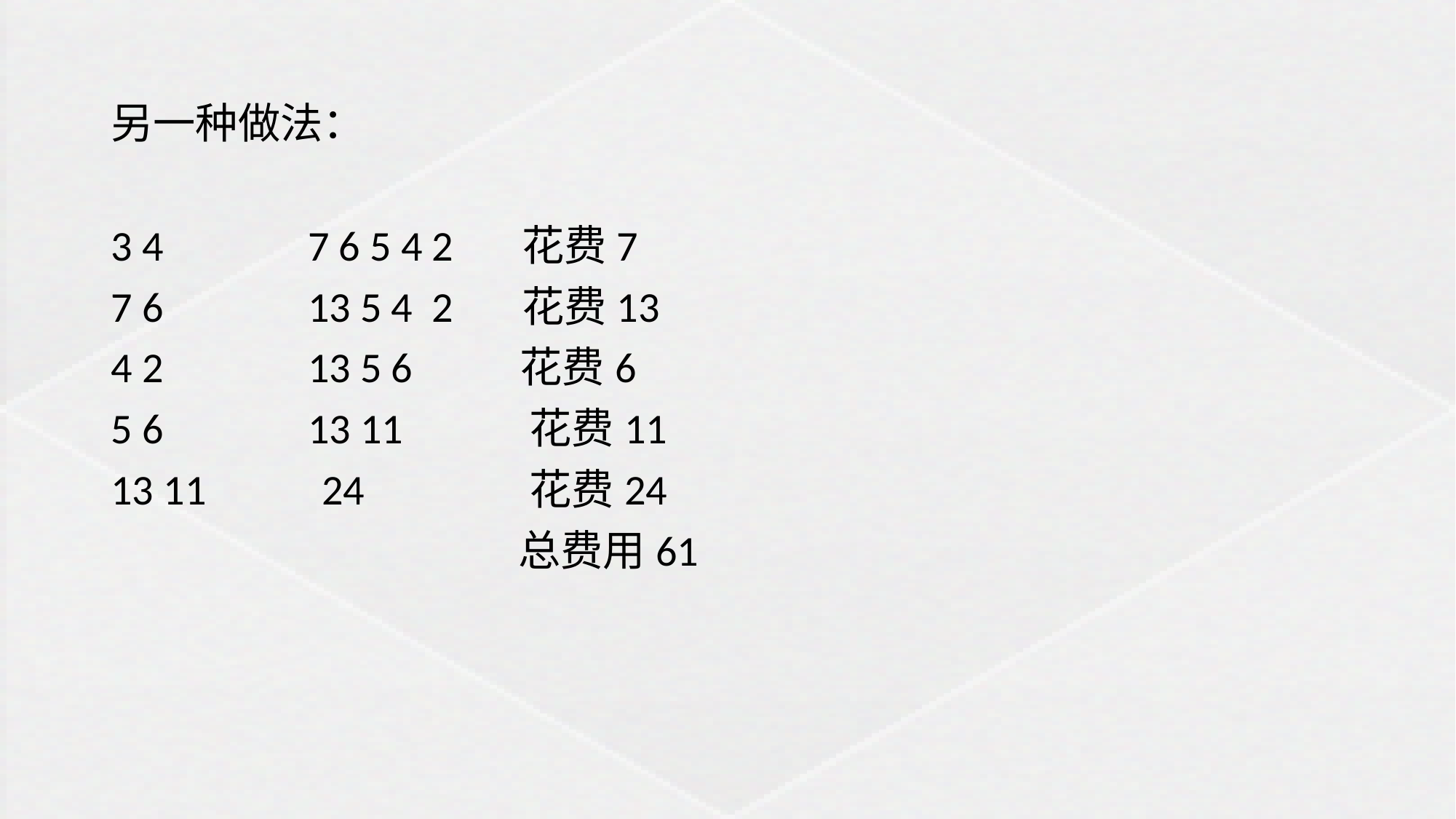

另一种做法：

3 4               7 6 5 4 2      花费7
7 6               13 5 4  2      花费13
4 2               13 5 6          花费6
5 6               13 11            花费11
13 11            24                花费24
                                          总费用61